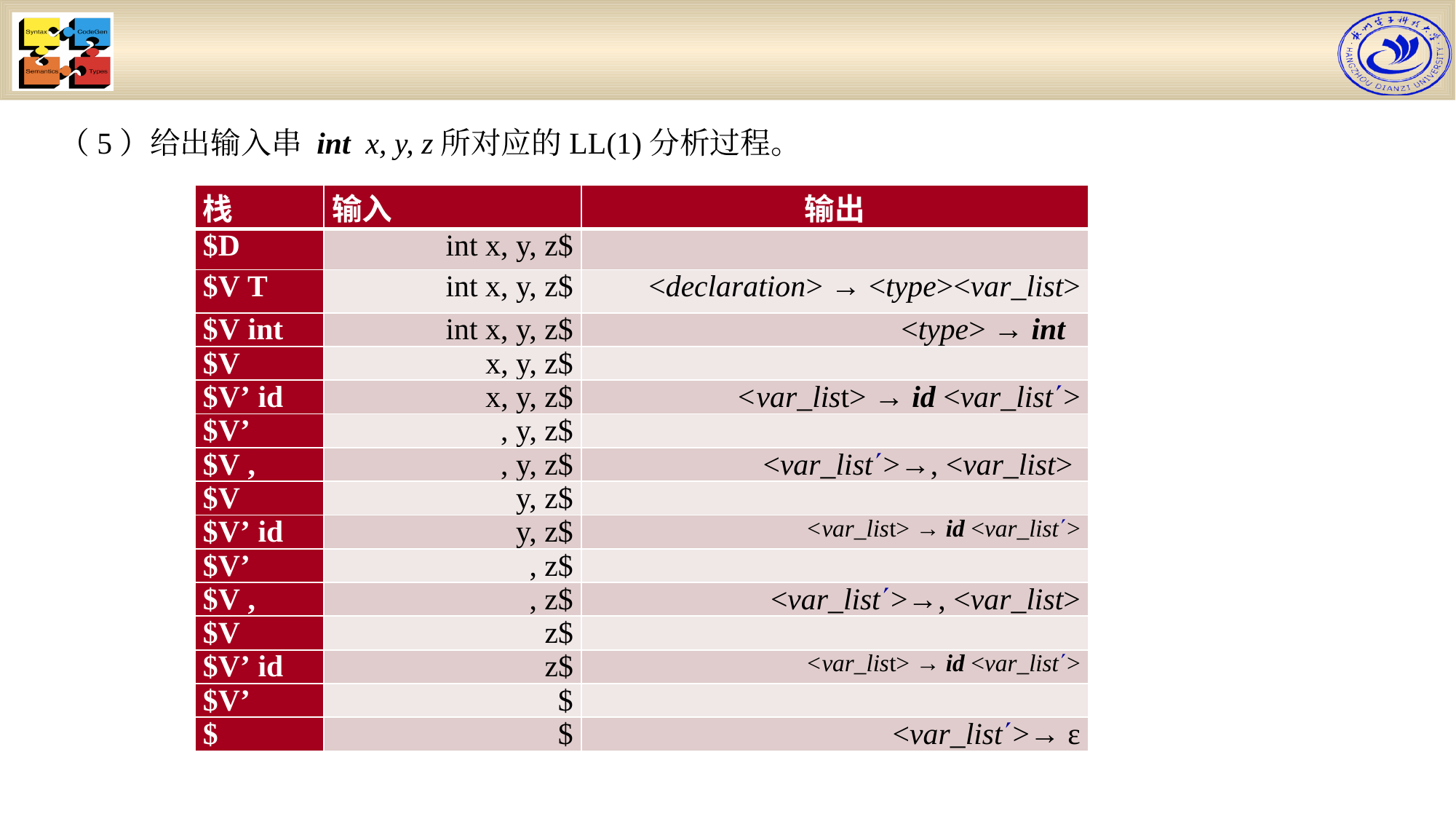

（5）给出输入串 int  x, y, z所对应的LL(1)分析过程。

| 栈 | 输入 | 输出 |
| --- | --- | --- |
| $D | int x, y, z$ |  |
| $V T | int x, y, z$ | <declaration> → <type><var\_list> |
| $V int | int x, y, z$ | <type> → int |
| $V | x, y, z$ |  |
| $V’ id | x, y, z$ | <var\_list> → id <var\_list′> |
| $V’ | , y, z$ |  |
| $V , | , y, z$ | <var\_list′>→, <var\_list> |
| $V | y, z$ |  |
| $V’ id | y, z$ | <var\_list> → id <var\_list′> |
| $V’ | , z$ |  |
| $V , | , z$ | <var\_list′>→, <var\_list> |
| $V | z$ |  |
| $V’ id | z$ | <var\_list> → id <var\_list′> |
| $V’ | $ |  |
| $ | $ | <var\_list′>→ ε |